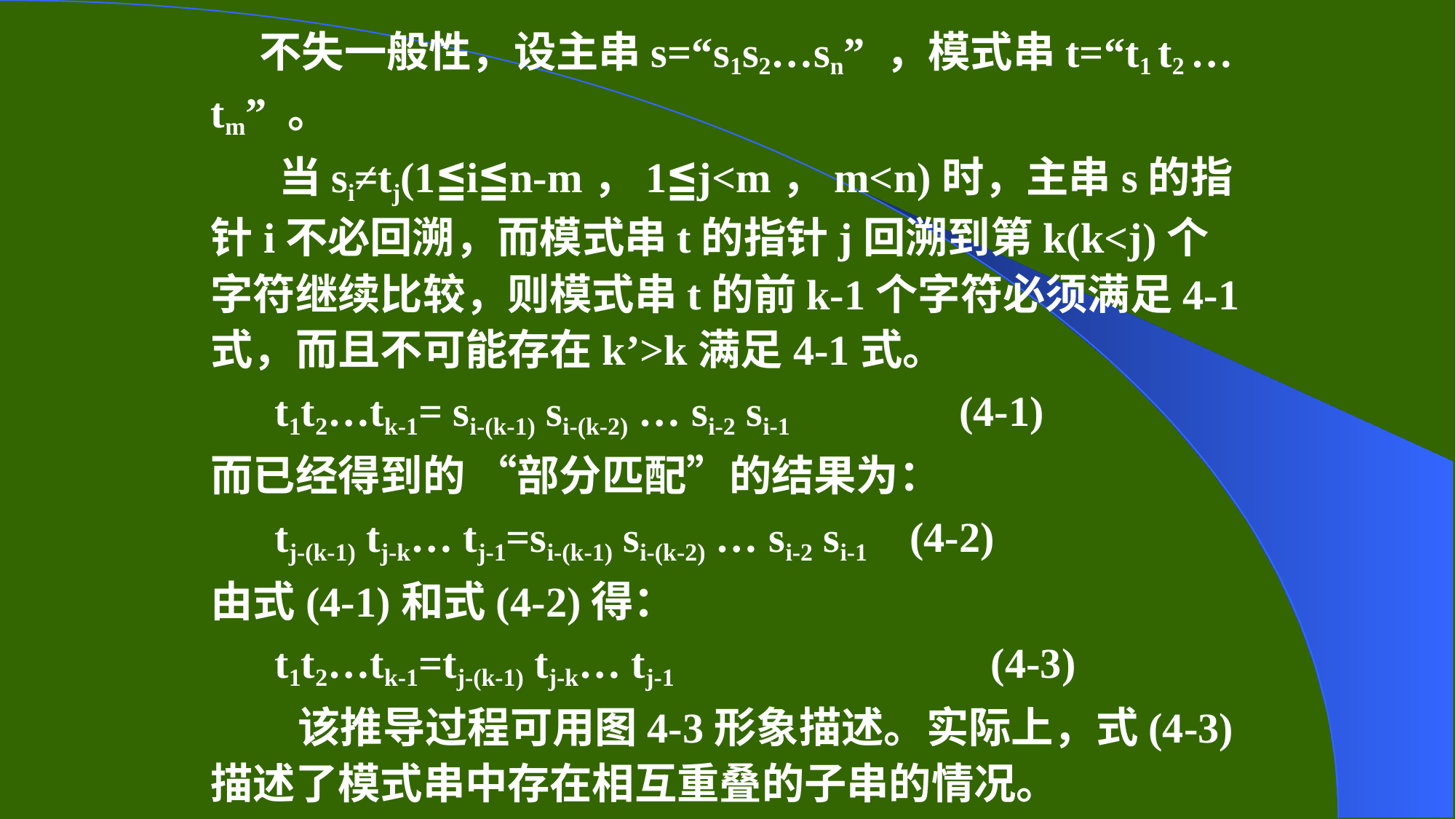

不失一般性，设主串s=“s1s2…sn” ，模式串t=“t1 t2 …tm” 。
      当si≠tj(1≦i≦n-m，1≦j<m，m<n)时，主串s的指针i不必回溯，而模式串t的指针j回溯到第k(k<j)个字符继续比较，则模式串t的前k-1个字符必须满足4-1式，而且不可能存在k’>k满足4-1式。
t1t2…tk-1= si-(k-1) si-(k-2) … si-2 si-1                (4-1)
而已经得到的 “部分匹配”的结果为：
tj-(k-1) tj-k… tj-1=si-(k-1) si-(k-2) … si-2 si-1    (4-2)
由式(4-1)和式(4-2)得：
t1t2…tk-1=tj-(k-1) tj-k… tj-1                              (4-3)
        该推导过程可用图4-3形象描述。实际上，式(4-3)描述了模式串中存在相互重叠的子串的情况。